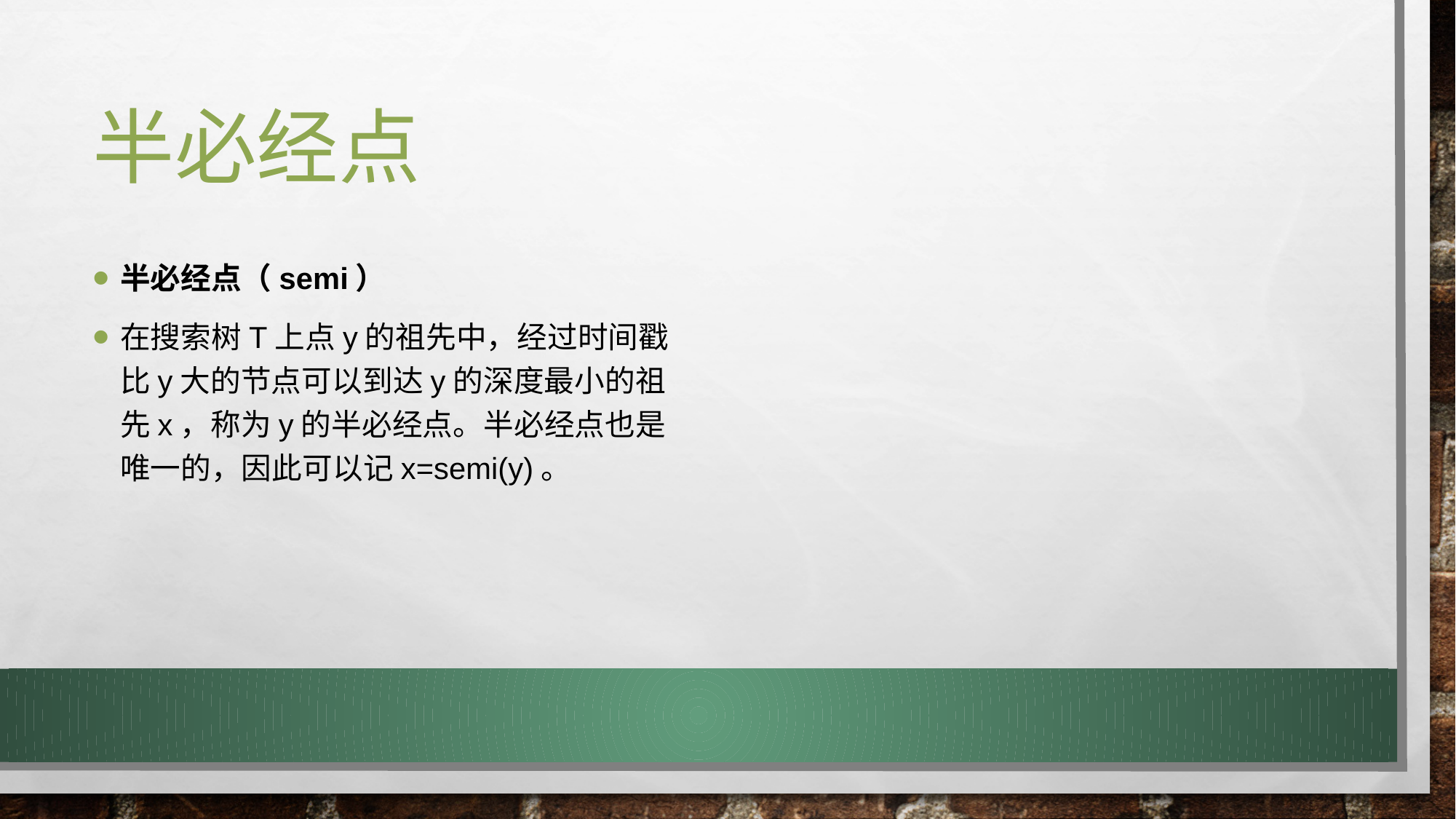

# 半必经点
半必经点（semi）
在搜索树T上点y的祖先中，经过时间戳比y大的节点可以到达y的深度最小的祖先x，称为y的半必经点。半必经点也是唯一的，因此可以记x=semi(y)。